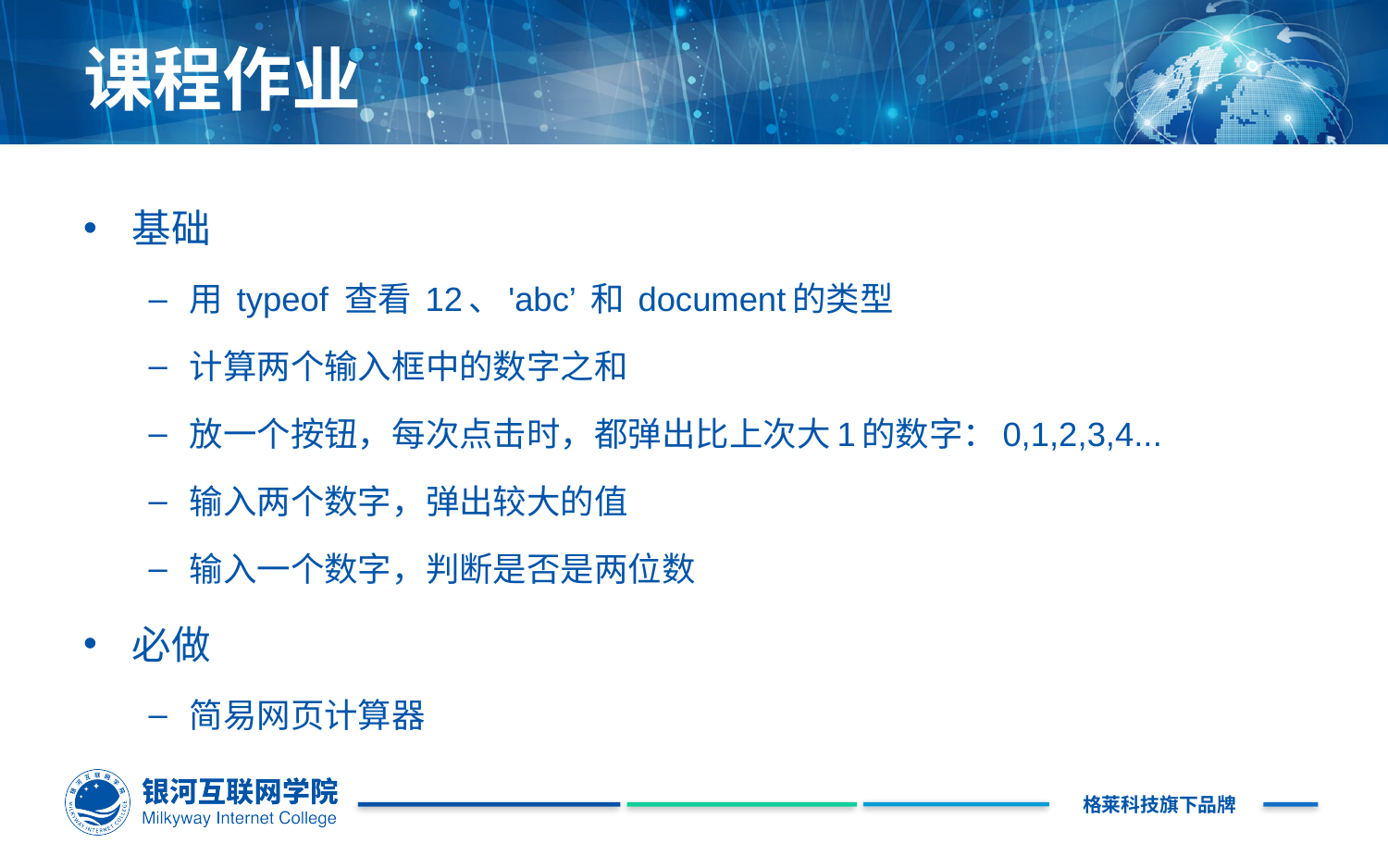

# 课程作业
基础
用 typeof 查看 12、'abc’ 和 document的类型
计算两个输入框中的数字之和
放一个按钮，每次点击时，都弹出比上次大1的数字：0,1,2,3,4...
输入两个数字，弹出较大的值
输入一个数字，判断是否是两位数
必做
简易网页计算器